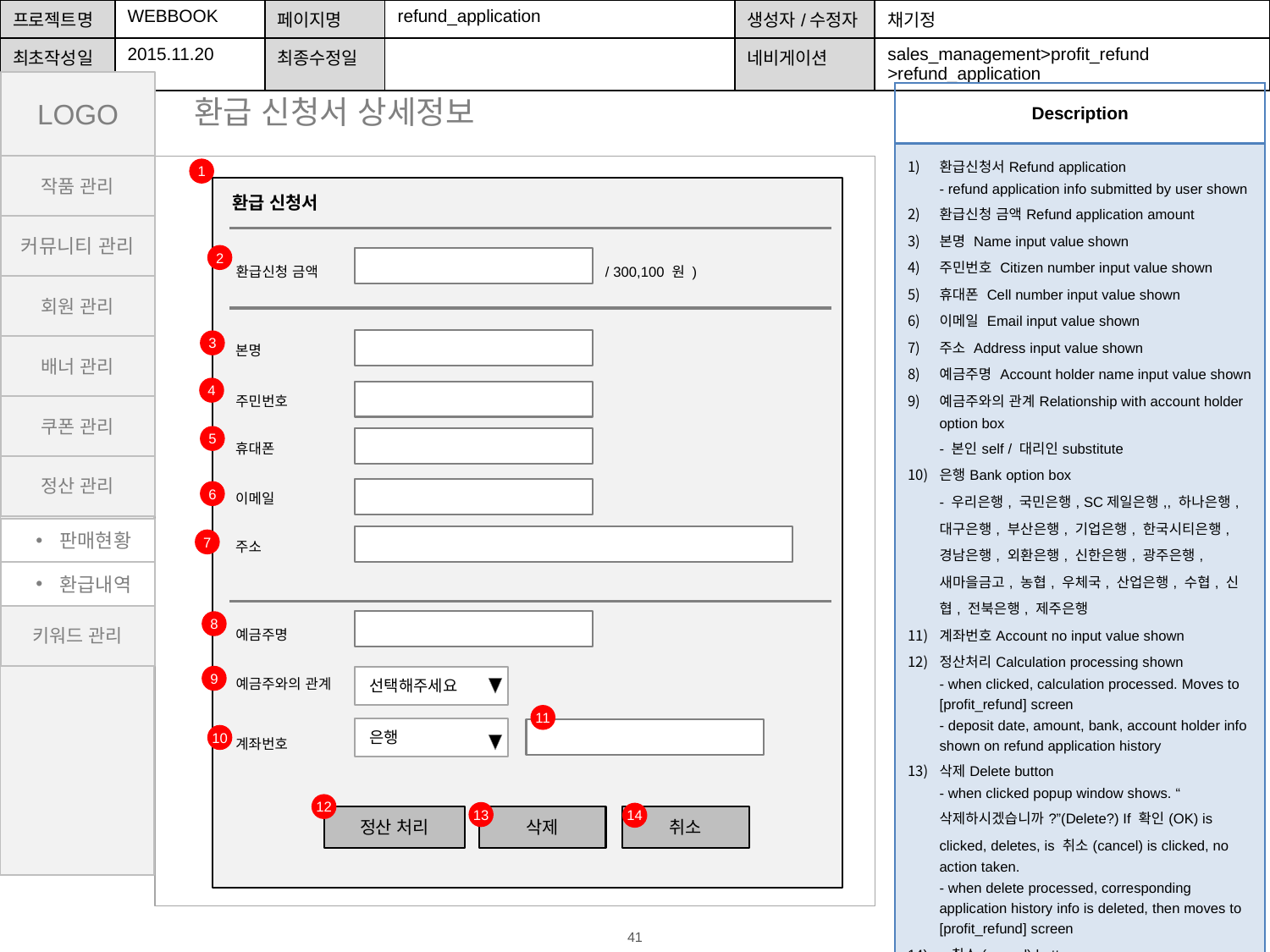

| 프로젝트명 | WEBBOOK | 페이지명 | refund\_application | 생성자/수정자 | 채기정 |
| --- | --- | --- | --- | --- | --- |
| 최초작성일 | 2015.11.20 | 최종수정일 |  | 네비게이션 | sales\_management>profit\_refund >refund\_application |
LOGO
| Description |
| --- |
| 환급신청서Refund application - refund application info submitted by user shown 환급신청 금액Refund application amount 본명 Name input value shown 주민번호 Citizen number input value shown 휴대폰 Cell number input value shown 이메일 Email input value shown 주소 Address input value shown 예금주명 Account holder name input value shown 예금주와의 관계Relationship with account holder option box - 본인self / 대리인substitute 은행Bank option box - 우리은행, 국민은행, SC제일은행,, 하나은행, 대구은행, 부산은행, 기업은행, 한국시티은행, 경남은행, 외환은행, 신한은행, 광주은행, 새마을금고, 농협, 우체국, 산업은행, 수협, 신협, 전북은행, 제주은행 계좌번호Account no input value shown 정산처리Calculation processing shown - when clicked, calculation processed. Moves to [profit\_refund] screen - deposit date, amount, bank, account holder info shown on refund application history 삭제Delete button - when clicked popup window shows. “삭제하시겠습니까?”(Delete?) If 확인(OK) is clicked, deletes, is 취소(cancel) is clicked, no action taken. - when delete processed, corresponding application history info is deleted, then moves to [profit\_refund] screen - 취소(cancel) button - when clicked, moves to [profit\_refund] screen |
환급 신청서 상세정보

작품 관리
1

환급 신청서
커뮤니티 관리
2
/ 300,100 원 )
환급신청 금액

회원 관리
본명
3

배너 관리
4
주민번호

쿠폰 관리
휴대폰
5

정산 관리
이메일

6

판매현황
주소

7
환급내역
키워드 관리
8
예금주명

예금주와의 관계
9
선택해주세요

11
은행

계좌번호
10

12
13
14
정산 처리
삭제
취소